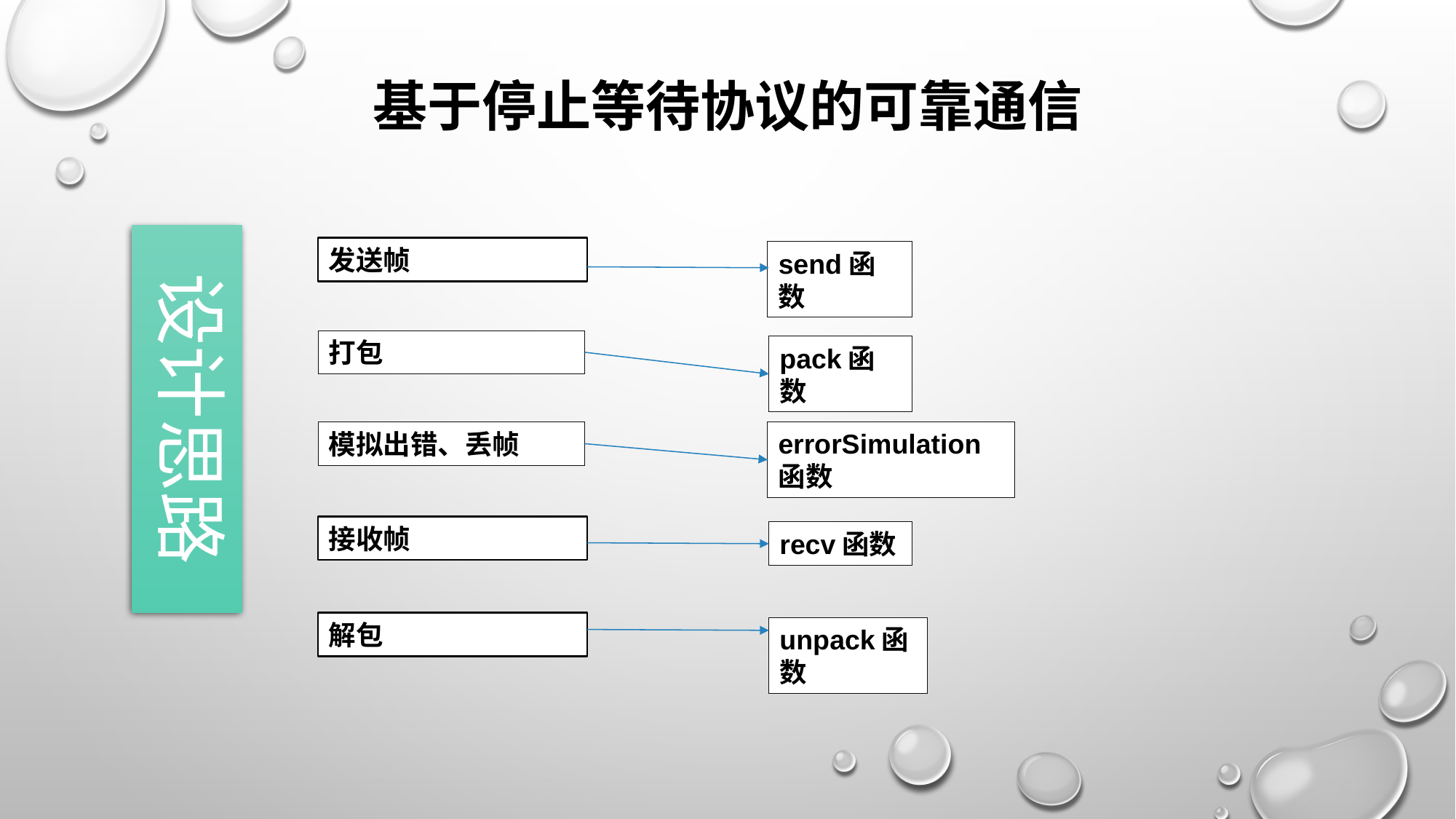

基于停止等待协议的可靠通信
设计思路
发送帧
send函数
打包
pack函数
errorSimulation函数
模拟出错、丢帧
接收帧
recv函数
解包
unpack函数